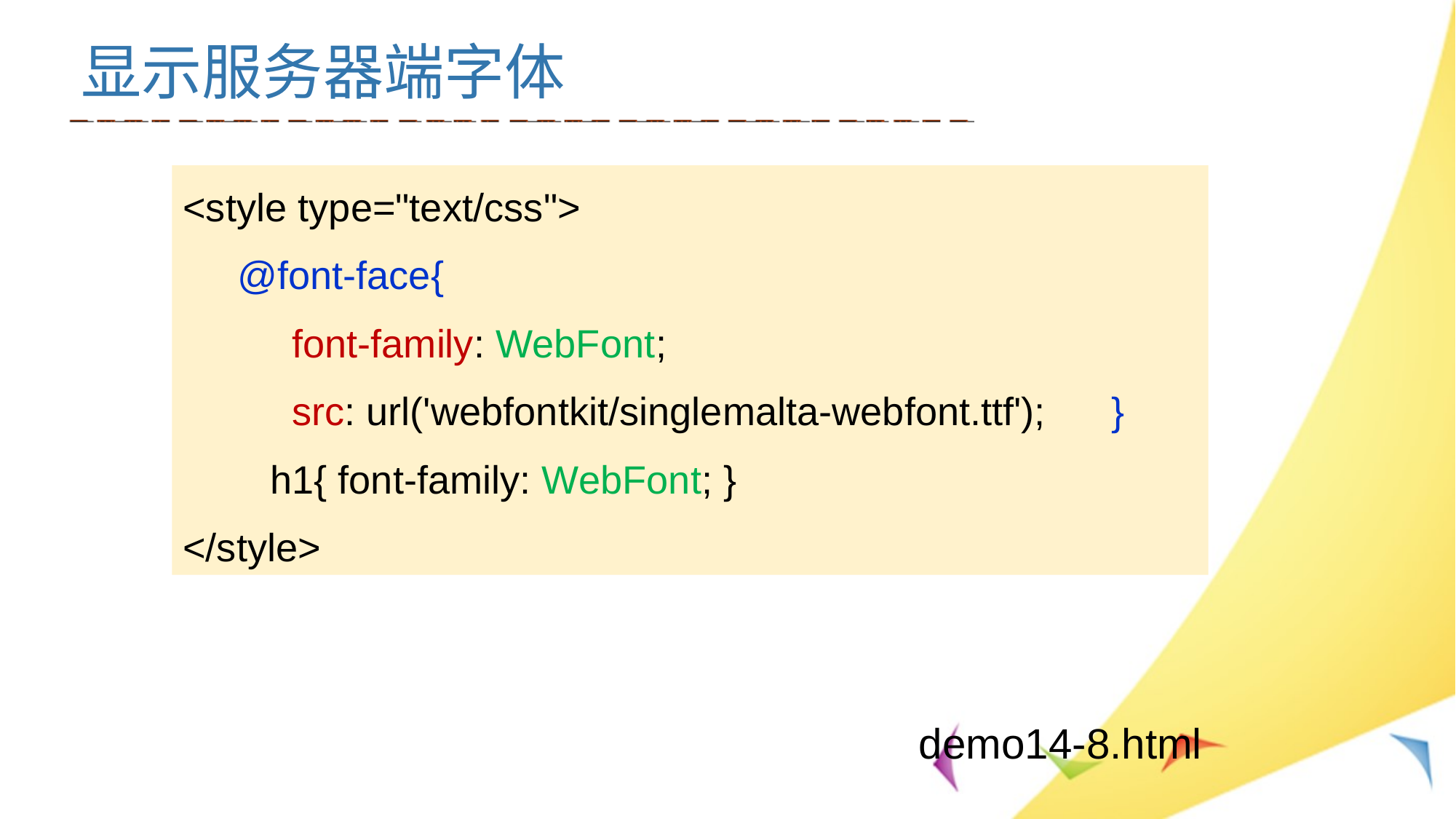

显示服务器端字体
<style type="text/css">
     @font-face{
          font-family: WebFont;
          src: url('webfontkit/singlemalta-webfont.ttf');      }
        h1{ font-family: WebFont; }
</style>
demo14-8.html